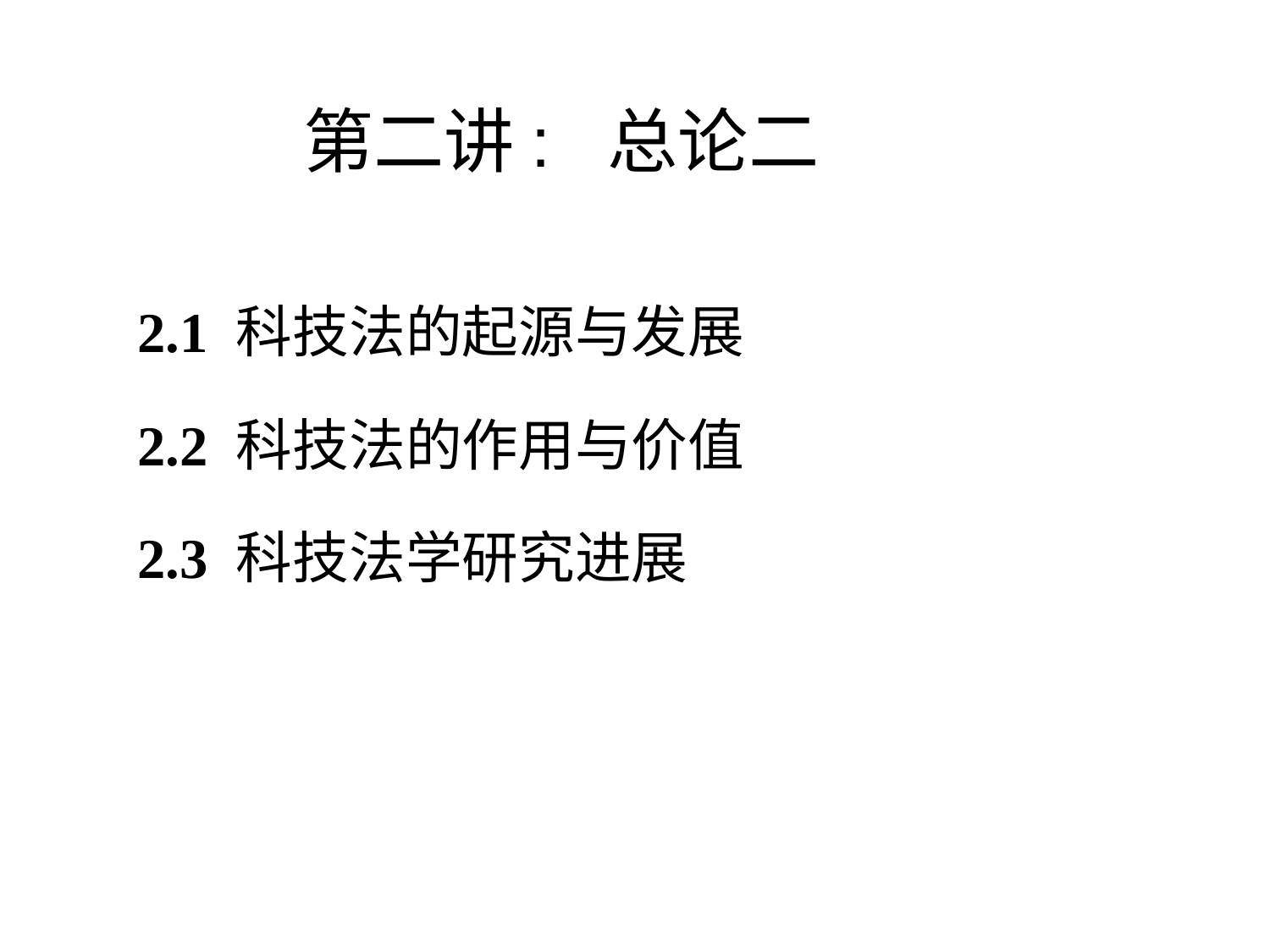

第二讲:  总论二
2.1 科技法的起源与发展
2.2 科技法的作用与价值
2.3 科技法学研究进展